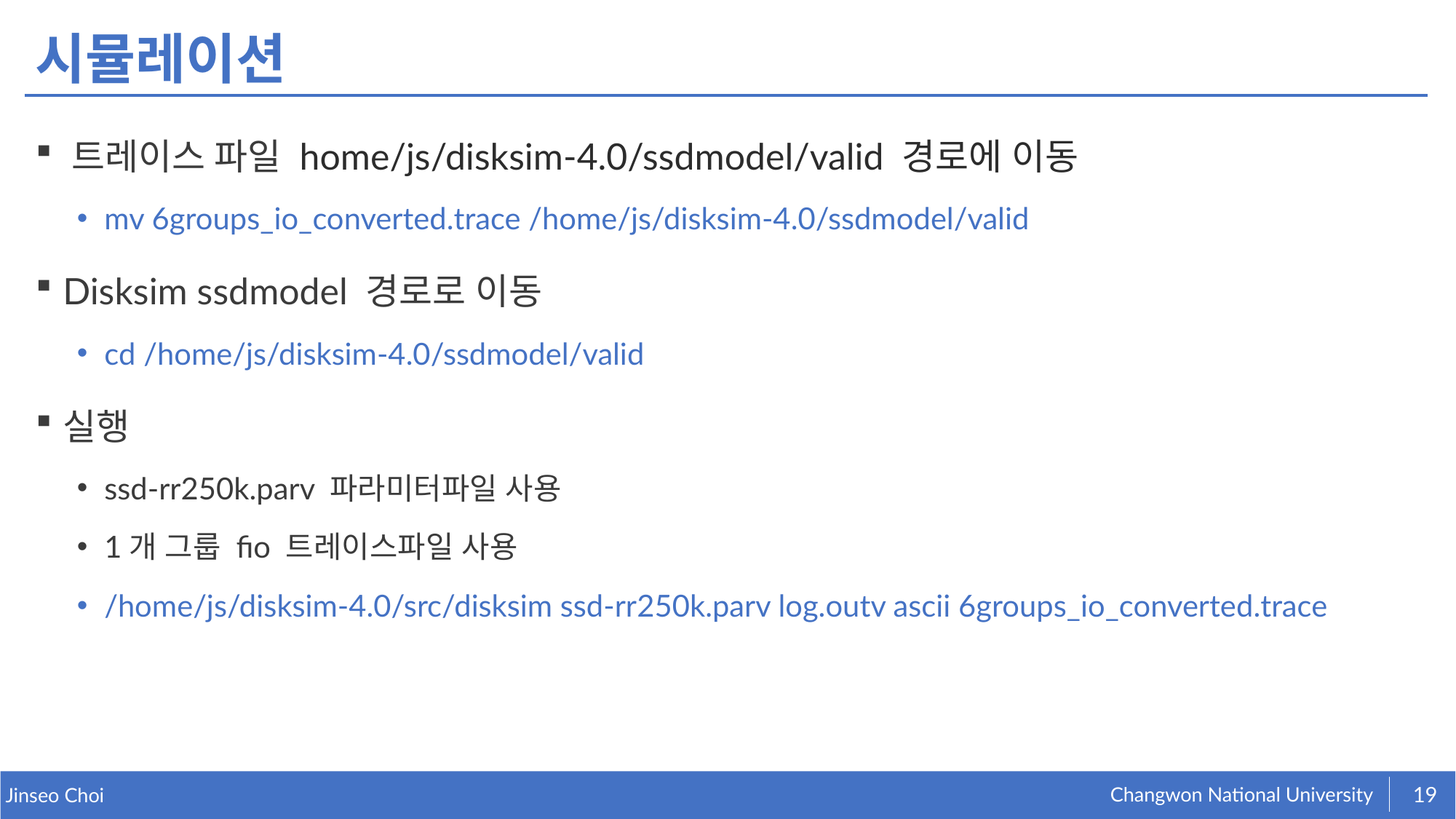

# 시뮬레이션
​트레이스 파일 home/js/disksim-4.0/ssdmodel/valid 경로에 이동
mv 6groups_io_converted.trace /home/js/disksim-4.0/ssdmodel/valid
Disksim ssdmodel 경로로 이동
cd /home/js/disksim-4.0/ssdmodel/valid
실행
ssd-rr250k.parv 파라미터파일 사용
1개 그룹 fio 트레이스파일 사용
/home/js/disksim-4.0/src/disksim ssd-rr250k.parv log.outv ascii 6groups_io_converted.trace

19